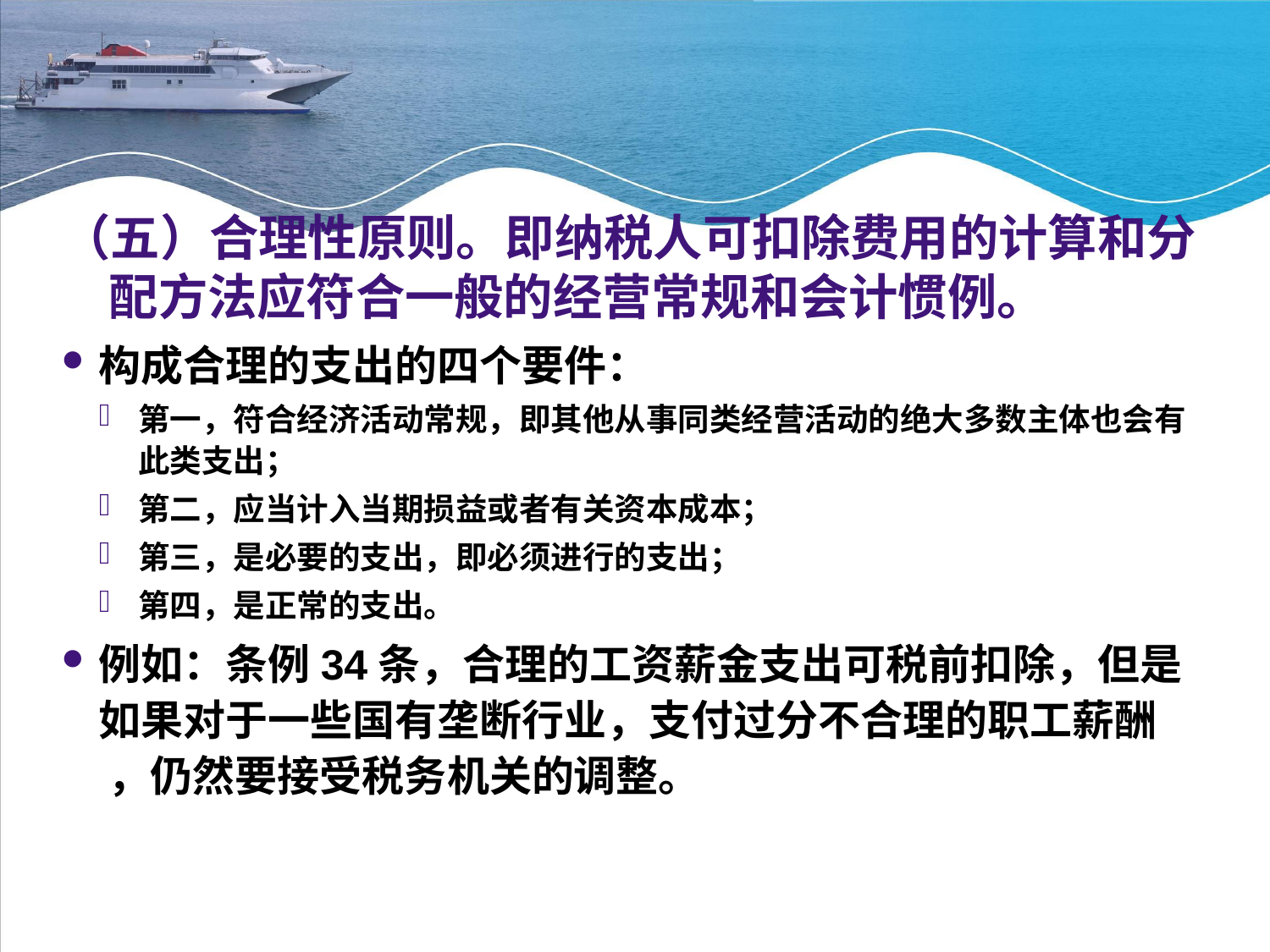

#
（五）合理性原则。即纳税人可扣除费用的计算和分配方法应符合一般的经营常规和会计惯例。
构成合理的支出的四个要件：
第一，符合经济活动常规，即其他从事同类经营活动的绝大多数主体也会有此类支出；
第二，应当计入当期损益或者有关资本成本；
第三，是必要的支出，即必须进行的支出；
第四，是正常的支出。
例如：条例34条，合理的工资薪金支出可税前扣除，但是如果对于一些国有垄断行业，支付过分不合理的职工薪酬 ，仍然要接受税务机关的调整。